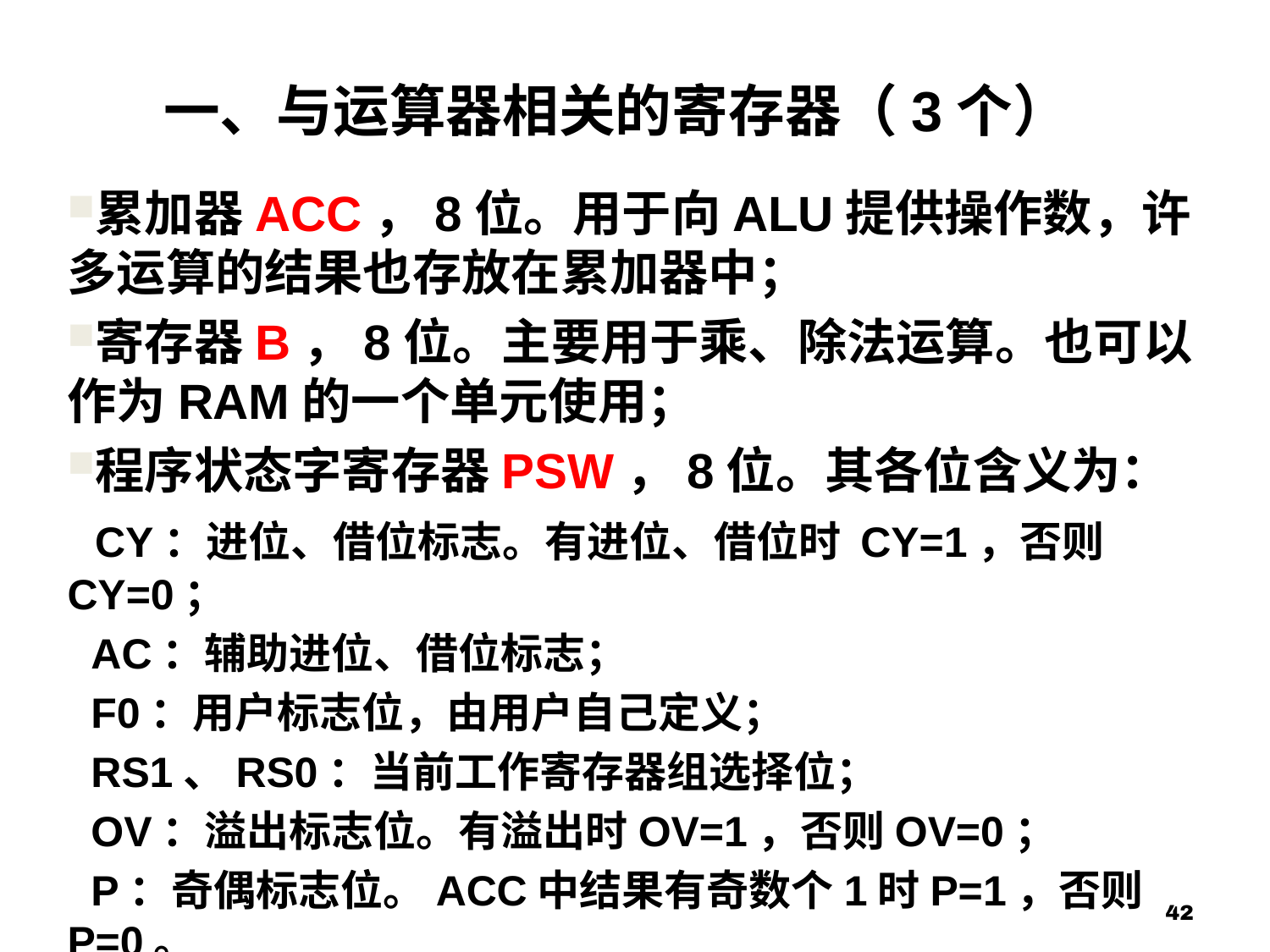

一、与运算器相关的寄存器（3个）
累加器ACC，8位。用于向ALU提供操作数，许多运算的结果也存放在累加器中；
寄存器B，8位。主要用于乘、除法运算。也可以作为RAM的一个单元使用；
程序状态字寄存器PSW，8位。其各位含义为：
  CY：进位、借位标志。有进位、借位时 CY=1，否则CY=0；
  AC：辅助进位、借位标志；
  F0：用户标志位，由用户自己定义；
  RS1、RS0：当前工作寄存器组选择位；
  OV：溢出标志位。有溢出时OV=1，否则OV=0；
  P：奇偶标志位。ACC中结果有奇数个1时P=1，否则   P=0。

42